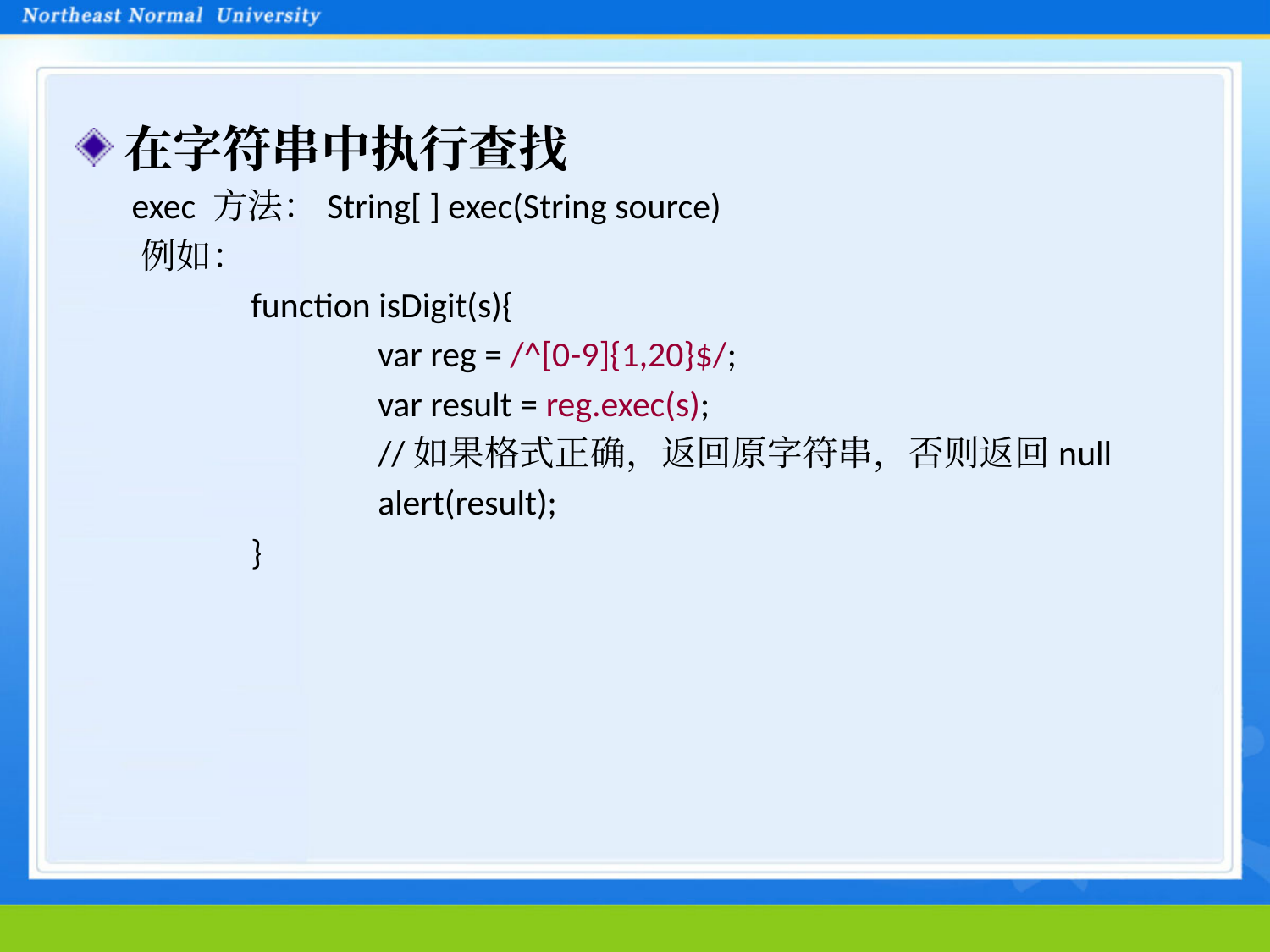

在字符串中执行查找
	 exec 方法：String[ ] exec(String source)
	 例如：
		function isDigit(s){
			var reg = /^[0-9]{1,20}$/;
			var result = reg.exec(s);
			//如果格式正确，返回原字符串，否则返回null
			alert(result);
		}